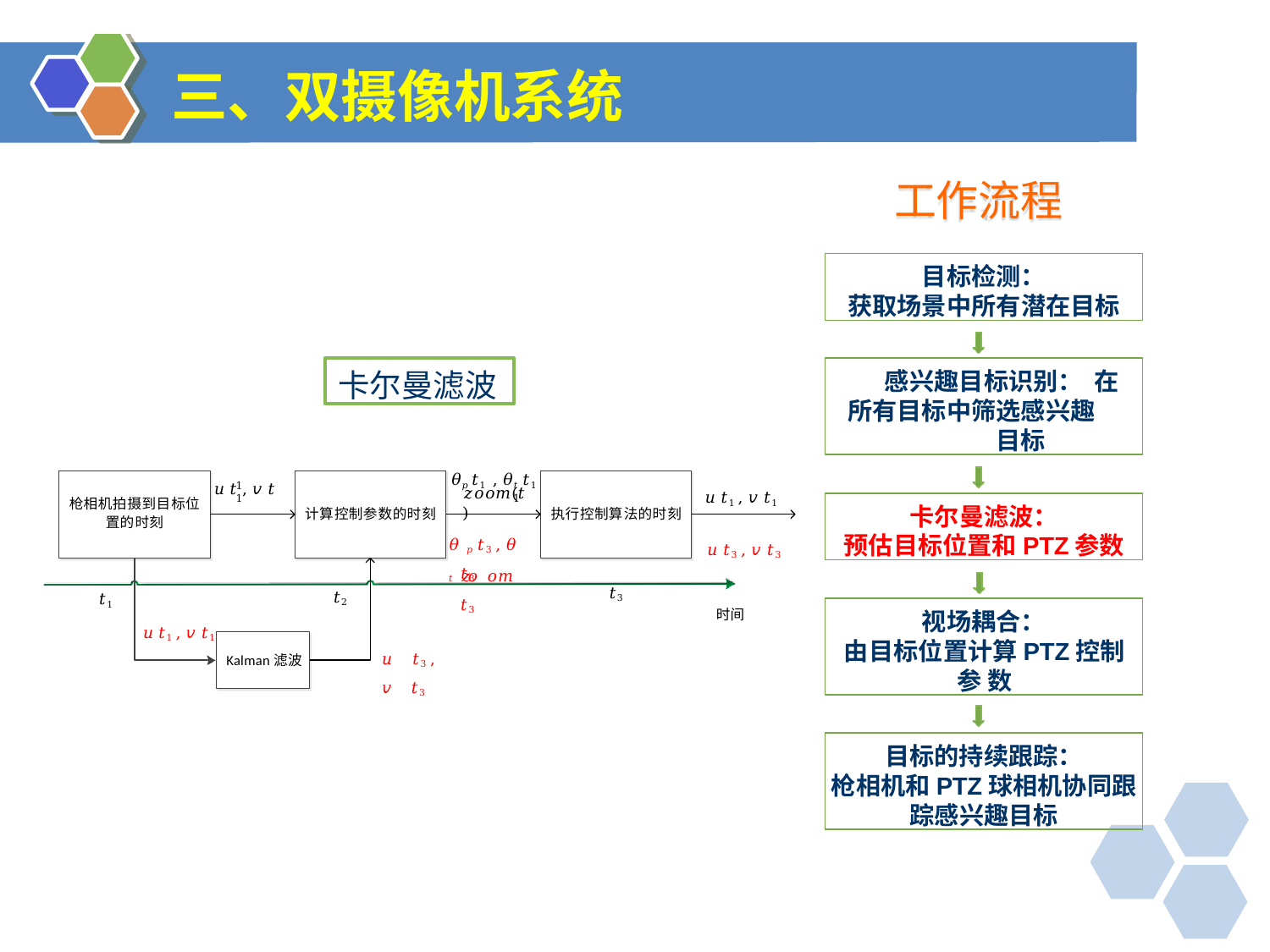

# 三、双摄像机系统
工作流程

目标检测：
获取场景中所有潜在目标

感兴趣目标识别：  在所有目标中筛选感兴趣
目标
卡尔曼滤波
𝜃𝑝 𝑡1  , 𝜃𝑡 𝑡1

𝑢 𝑡 , 𝑣 𝑡

1	1
𝑢 𝑡1 , 𝑣 𝑡1
𝑧𝑜𝑜𝑚(𝑡 )
1
枪相机拍摄到目标位
置的时刻
卡尔曼滤波：
预估目标位置和PTZ参数
计算控制参数的时刻
执行控制算法的时刻

𝜃 𝑝 𝑡3 , 𝜃 𝑡 𝑡3
𝑢 𝑡3 , 𝑣 𝑡3
𝑧𝑜 𝑜𝑚 𝑡3

𝑡3
𝑡2
𝑡1
视场耦合：
由目标位置计算PTZ控制参 数
时间
𝑢 𝑡1 , 𝑣 𝑡1

𝑢 𝑡3 , 𝑣 𝑡3
Kalman滤波

目标的持续跟踪：
枪相机和PTZ球相机协同跟
踪感兴趣目标